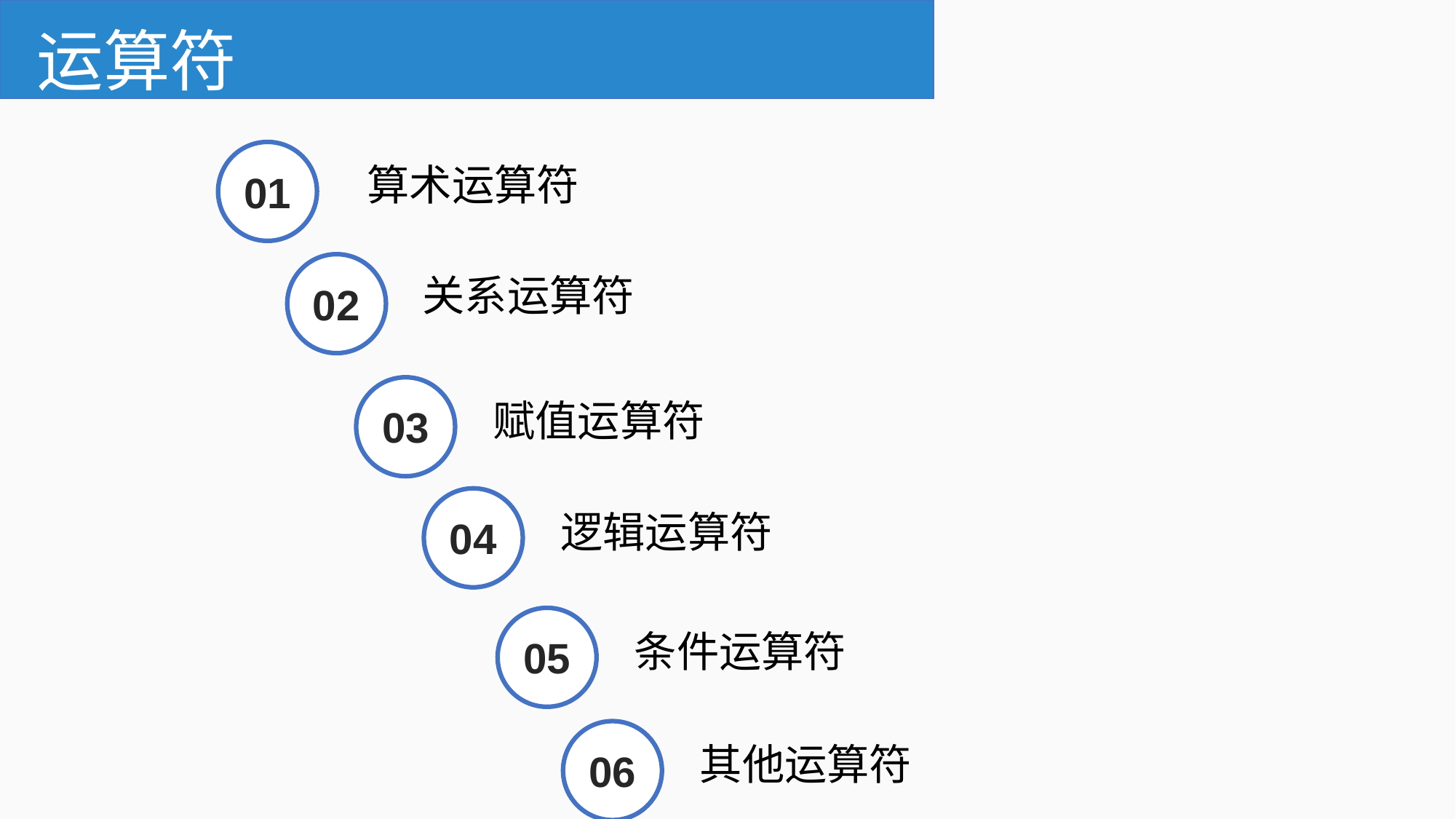

# 运算符
算术运算符
关系运算符
赋值运算符
逻辑运算符
条件运算符
其他运算符